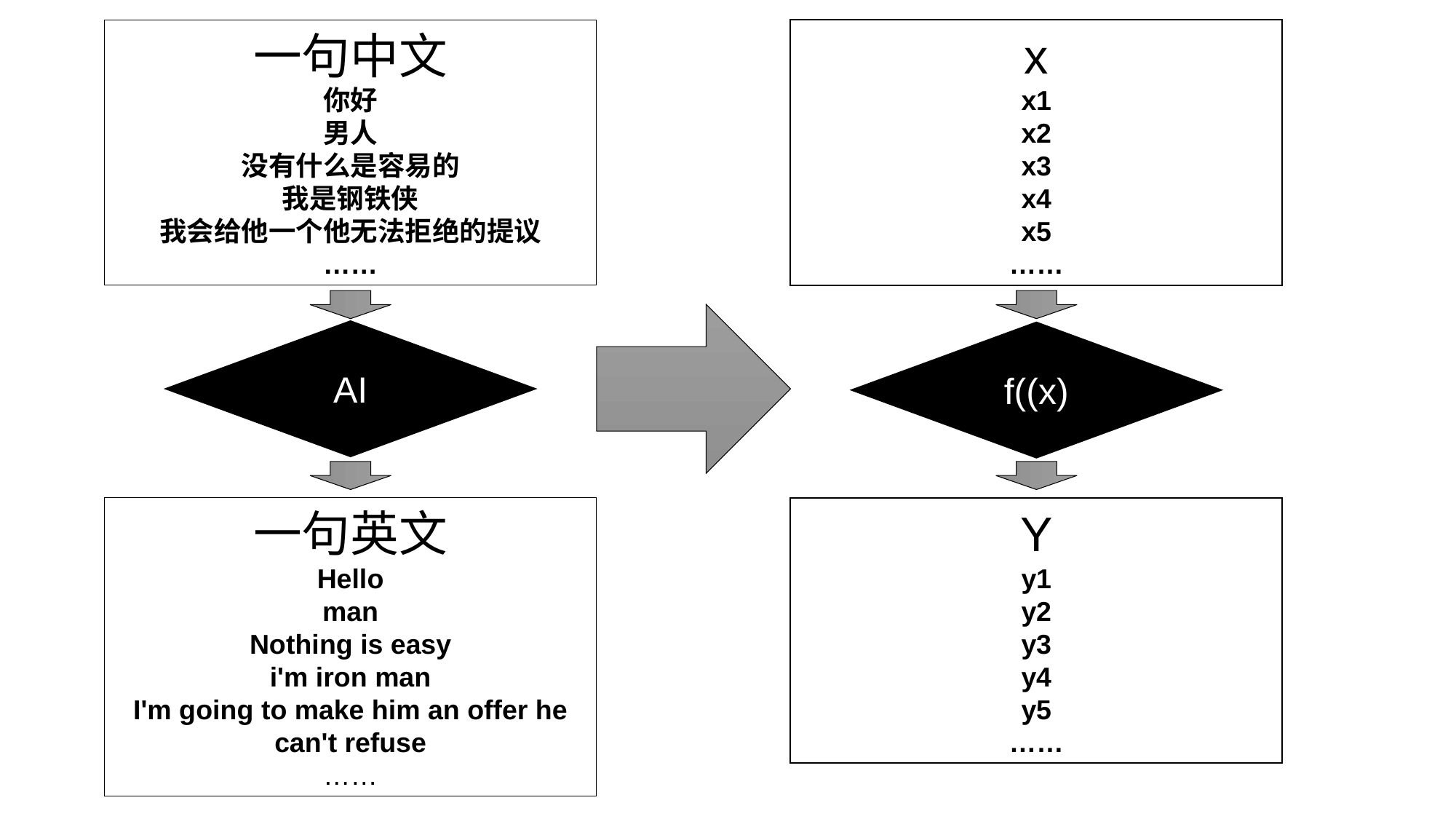

一句中文
你好
男人
没有什么是容易的
我是钢铁侠
我会给他一个他无法拒绝的提议
……
一句英文
Hello
man
Nothing is easy
i'm iron man
I'm going to make him an offer he can't refuse
……

AI

x
x1
x2
x3
x4
x5
……

f((x)

Y
y1
y2
y3
y4
y5
……